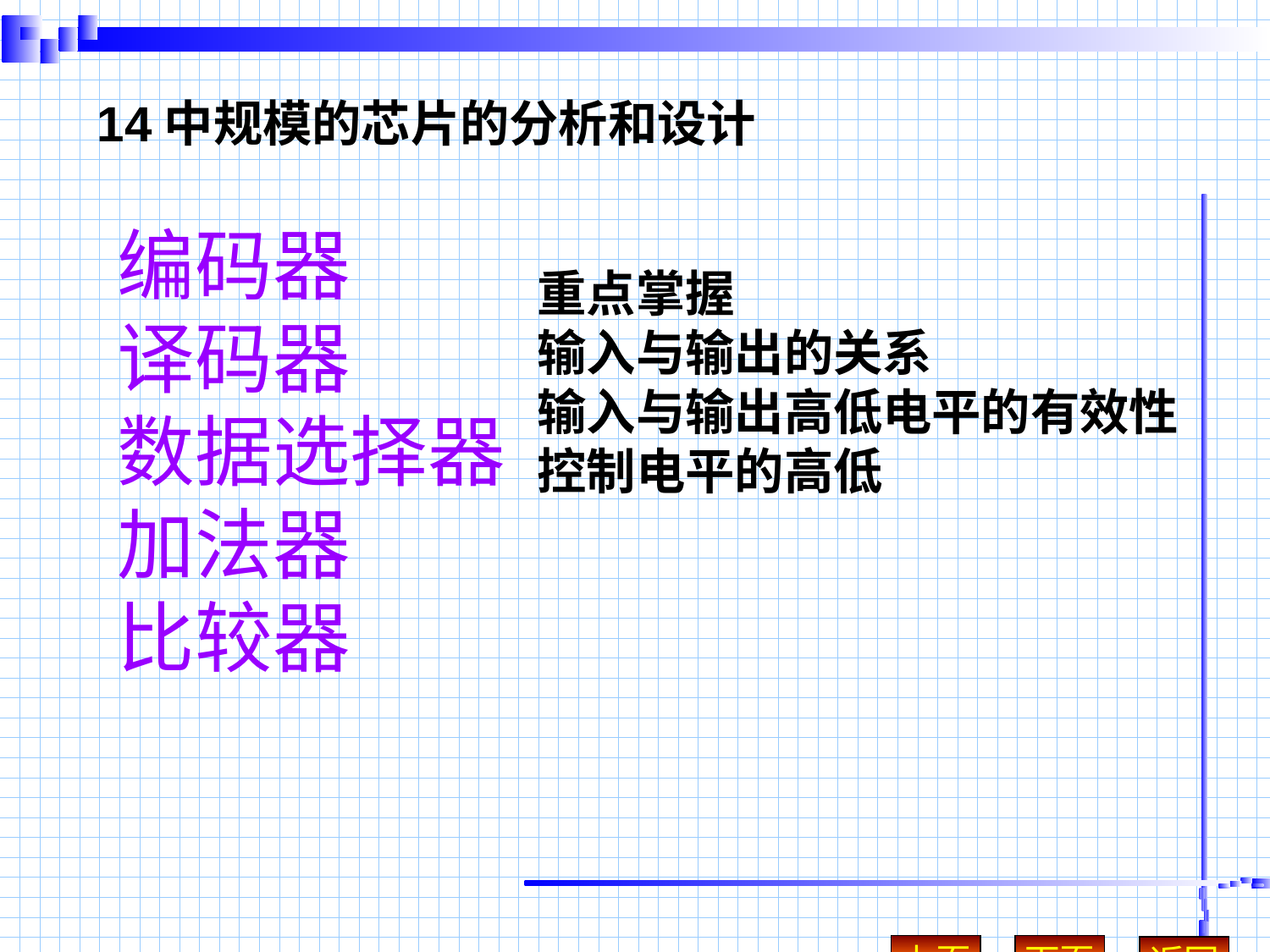

14中规模的芯片的分析和设计
重点掌握
输入与输出的关系
输入与输出高低电平的有效性
控制电平的高低

编码器
译码器
数据选择器
加法器
比较器
上页
下页
返回